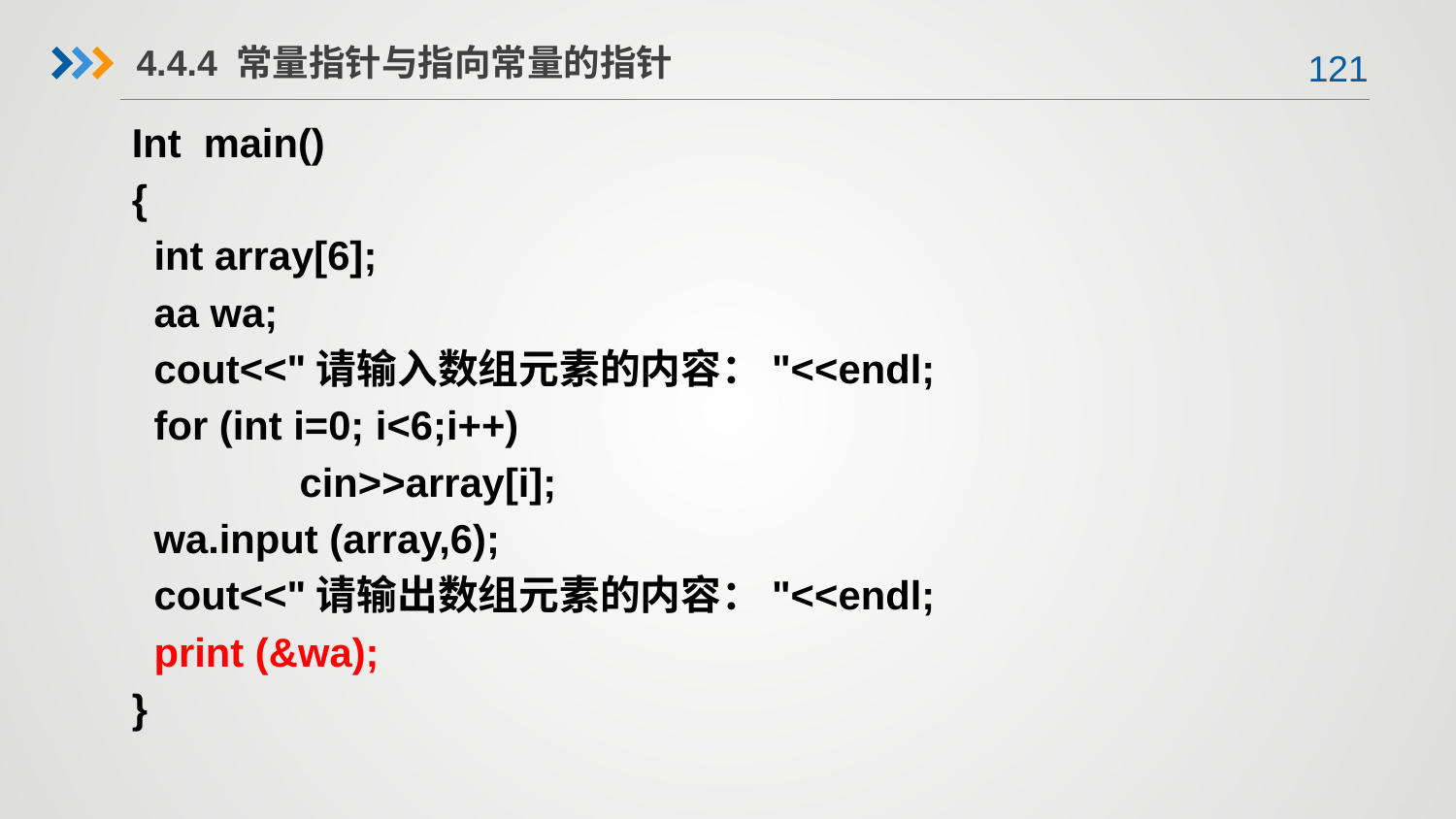

4.4.4 常量指针与指向常量的指针
Int  main()
{
  int array[6];
  aa wa;
  cout<<"请输入数组元素的内容："<<endl;
  for (int i=0; i<6;i++)
	  cin>>array[i];
  wa.input (array,6);
  cout<<"请输出数组元素的内容："<<endl;
  print (&wa);
}